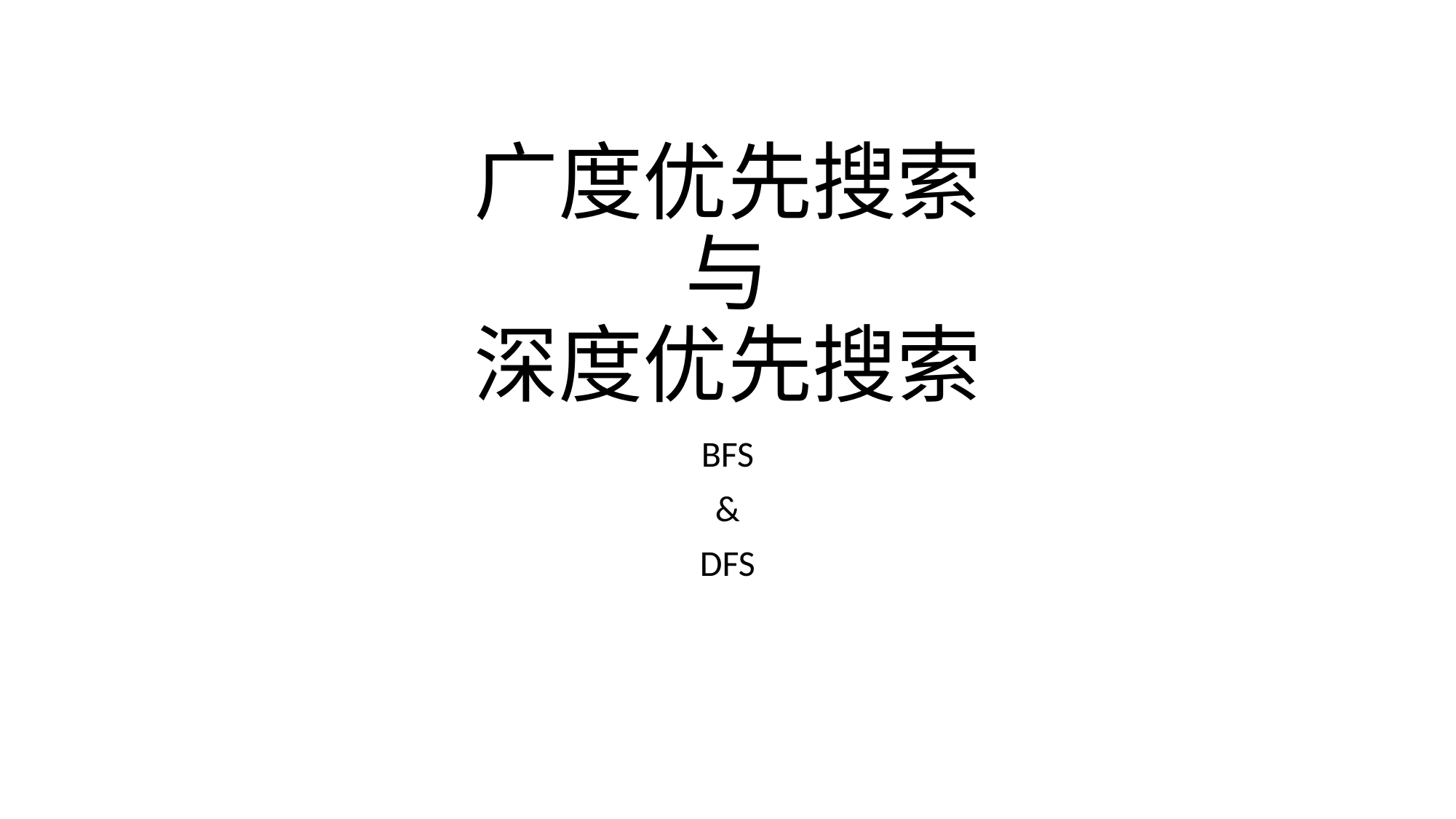

# 广度优先搜索 与 深度优先搜索
BFS
&
DFS